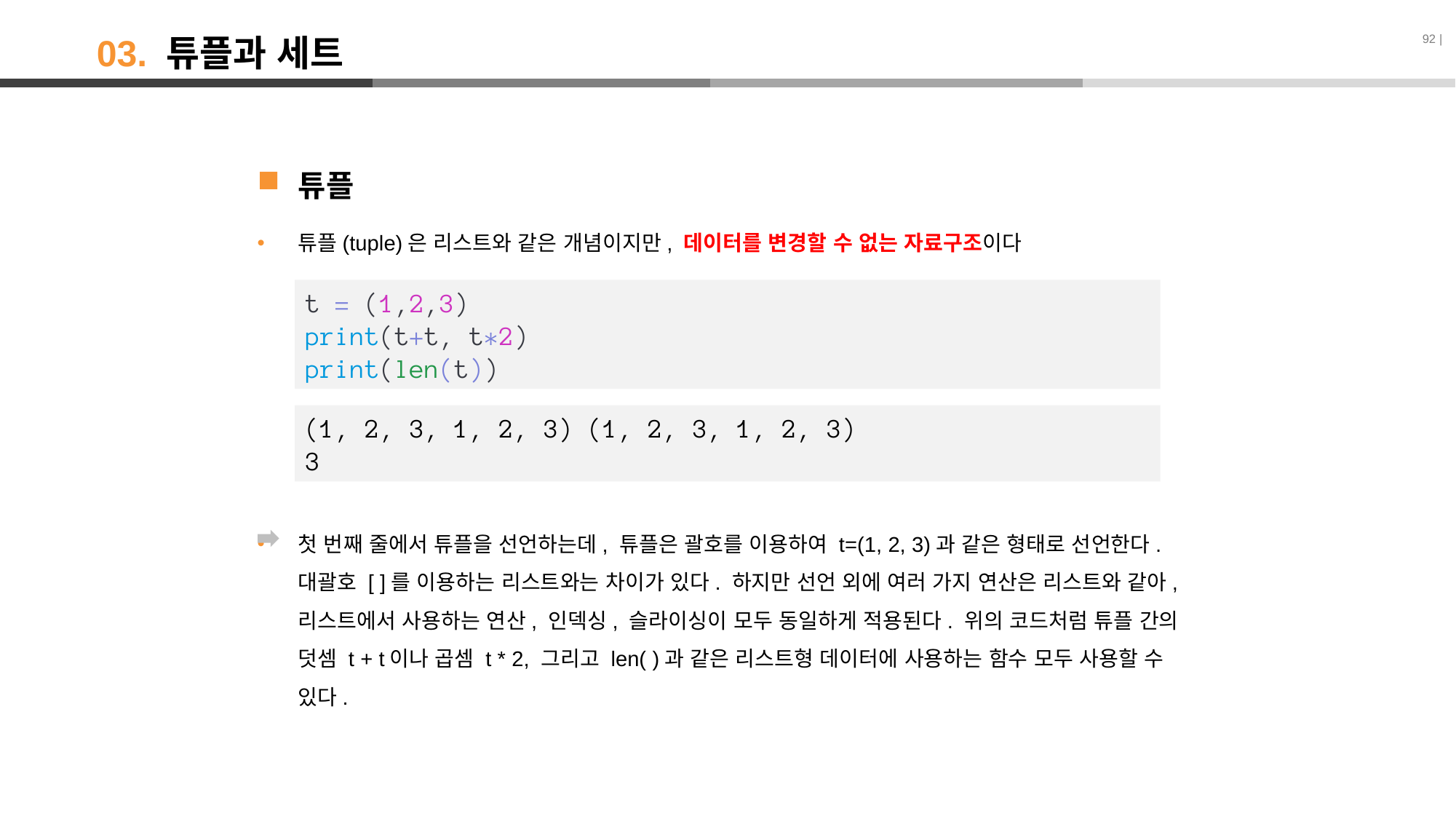

92 |
# 03. 튜플과 세트
튜플
튜플(tuple)은 리스트와 같은 개념이지만, 데이터를 변경할 수 없는 자료구조이다
t = (1,2,3)
print(t+t, t*2)
print(len(t))
(1, 2, 3, 1, 2, 3) (1, 2, 3, 1, 2, 3)
3
첫 번째 줄에서 튜플을 선언하는데, 튜플은 괄호를 이용하여 t=(1, 2, 3)과 같은 형태로 선언한다. 대괄호 [ ]를 이용하는 리스트와는 차이가 있다. 하지만 선언 외에 여러 가지 연산은 리스트와 같아, 리스트에서 사용하는 연산, 인덱싱, 슬라이싱이 모두 동일하게 적용된다. 위의 코드처럼 튜플 간의 덧셈 t + t이나 곱셈 t * 2, 그리고 len( )과 같은 리스트형 데이터에 사용하는 함수 모두 사용할 수 있다.